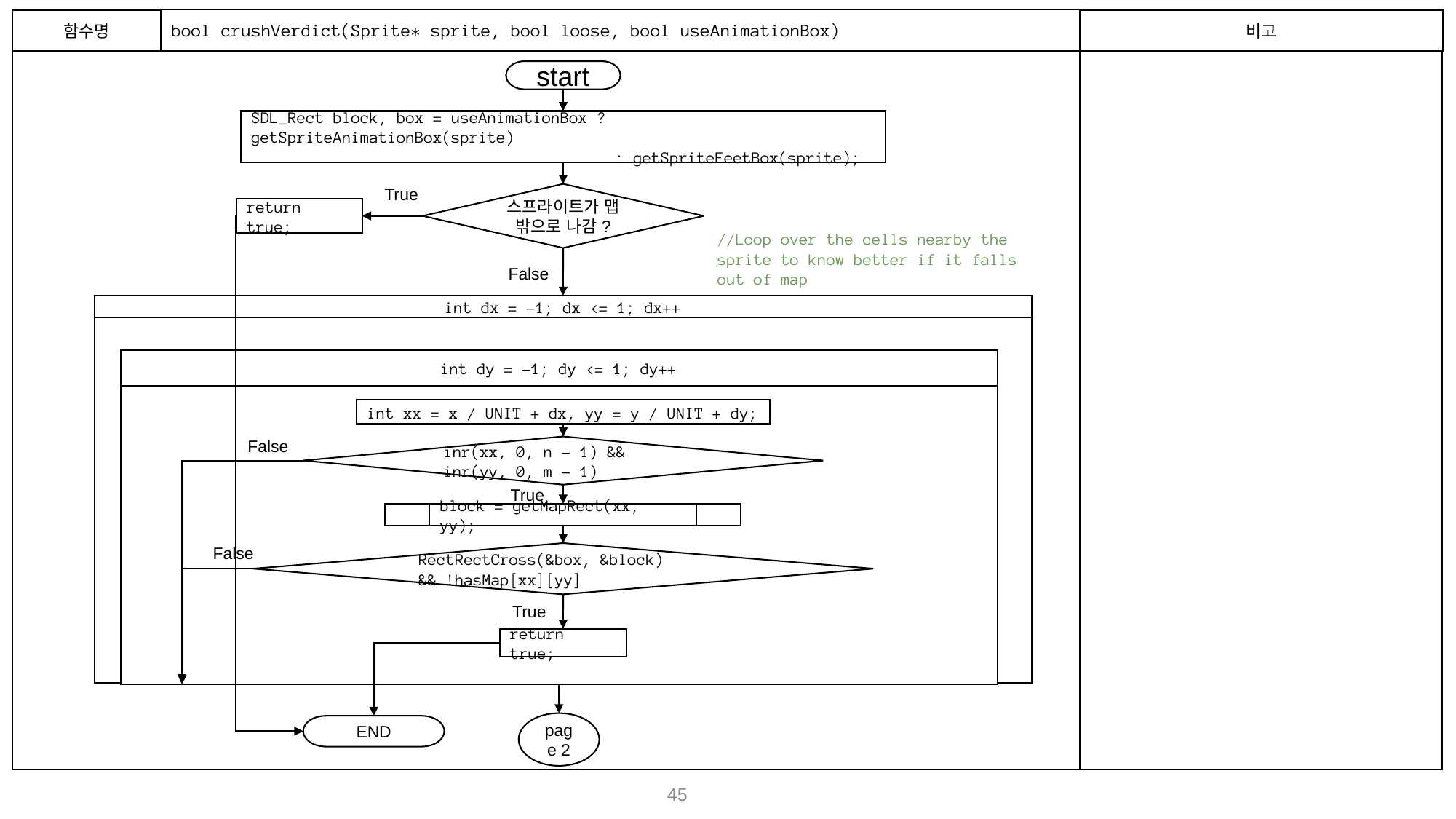

함수명
# bool crushVerdict(Sprite* sprite, bool loose, bool useAnimationBox)
비고

start
SDL_Rect block, box = useAnimationBox ? getSpriteAnimationBox(sprite)
                                        : getSpriteFeetBox(sprite);
True
스프라이트가 맵 밖으로 나감?
return true;
//Loop over the cells nearby the sprite to know better if it falls out of map
False
int dx = -1; dx <= 1; dx++

int dy = -1; dy <= 1; dy++
int xx = x / UNIT + dx, yy = y / UNIT + dy;
False
inr(xx, 0, n - 1) && inr(yy, 0, m - 1)
True
block = getMapRect(xx, yy);
False
RectRectCross(&box, &block) && !hasMap[xx][yy]
True
return true;
page 2
END
45